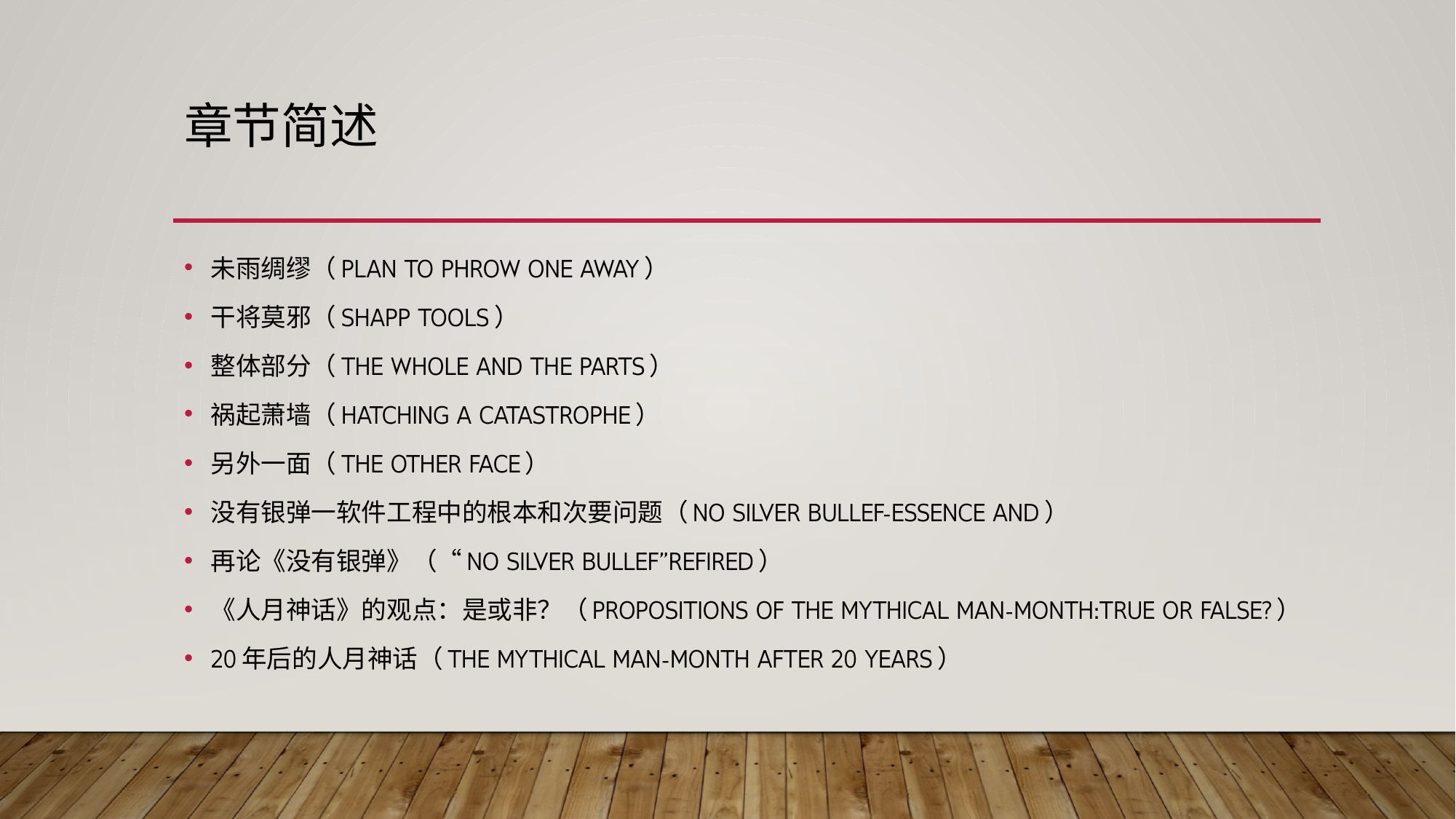

# 章节简述
未雨绸缪（PLAN TO PHROW ONE AWAY）
干将莫邪（SHAPP TOOLS）
整体部分（THE WHOLE AND THE PARTS）
祸起萧墙（HATCHING A CATASTROPHE）
另外一面（THE OTHER FACE）
没有银弹一软件工程中的根本和次要问题（NO SILVER BULLEF-ESSENCE AND）
再论《没有银弹》（“NO SILVER BULLEF”REFIRED）
《人月神话》的观点：是或非？（PROPOSITIONS OF THE MYTHICAL MAN-MONTH:TRUE OR FALSE?）
20年后的人月神话（THE MYTHICAL MAN-MONTH AFTER 20 YEARS）